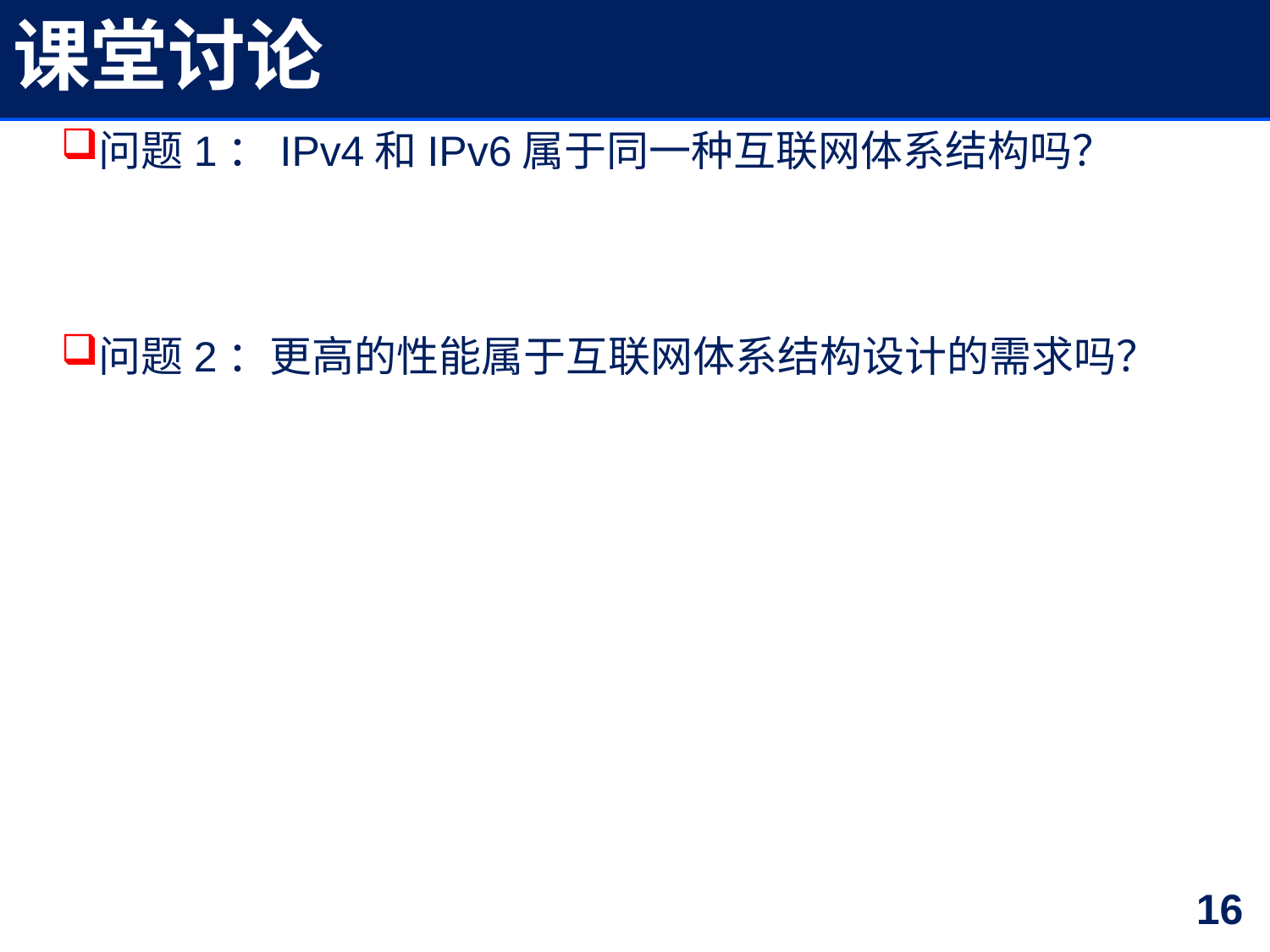

# 课堂讨论
问题1：IPv4和IPv6属于同一种互联网体系结构吗？

问题2：更高的性能属于互联网体系结构设计的需求吗？
16